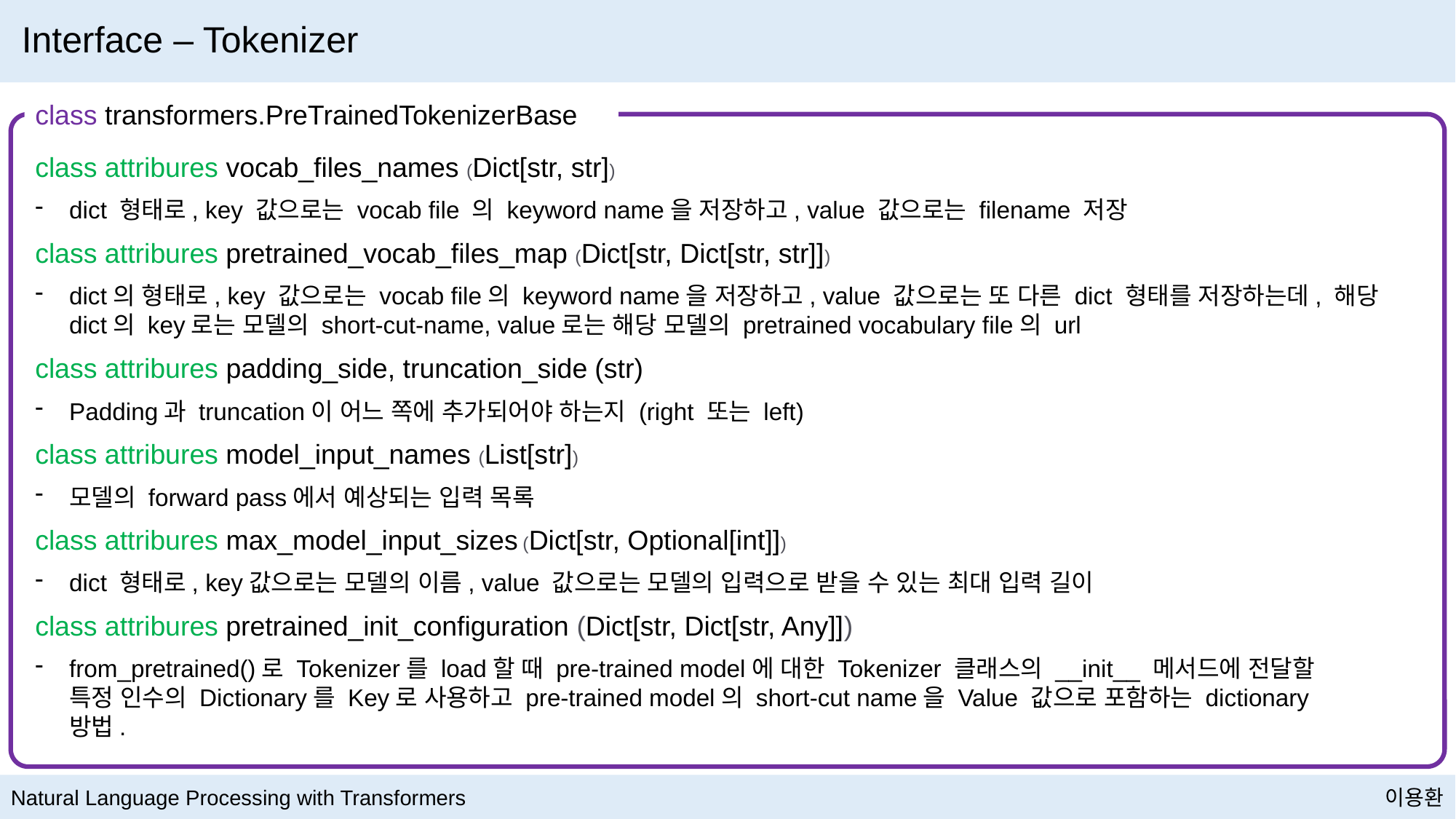

# Interface – Tokenizer
class transformers.PreTrainedTokenizerBase

class attribures vocab_files_names (Dict[str, str])
dict 형태로, key 값으로는 vocab file 의 keyword name을 저장하고, value 값으로는 filename 저장
class attribures pretrained_vocab_files_map (Dict[str, Dict[str, str]])
dict의 형태로, key 값으로는 vocab file의 keyword name을 저장하고, value 값으로는 또 다른 dict 형태를 저장하는데, 해당 dict의 key로는 모델의 short-cut-name, value로는 해당 모델의 pretrained vocabulary file의 url
class attribures padding_side, truncation_side (str)
Padding과 truncation이 어느 쪽에 추가되어야 하는지 (right 또는 left)
class attribures model_input_names (List[str])
모델의 forward pass에서 예상되는 입력 목록
class attribures max_model_input_sizes (Dict[str, Optional[int]])
dict 형태로, key값으로는 모델의 이름, value 값으로는 모델의 입력으로 받을 수 있는 최대 입력 길이
class attribures pretrained_init_configuration (Dict[str, Dict[str, Any]])
from_pretrained()로 Tokenizer를 load할 때 pre-trained model에 대한 Tokenizer 클래스의 __init__ 메서드에 전달할 특정 인수의 Dictionary를 Key로 사용하고 pre-trained model의 short-cut name을 Value 값으로 포함하는 dictionary 방법.